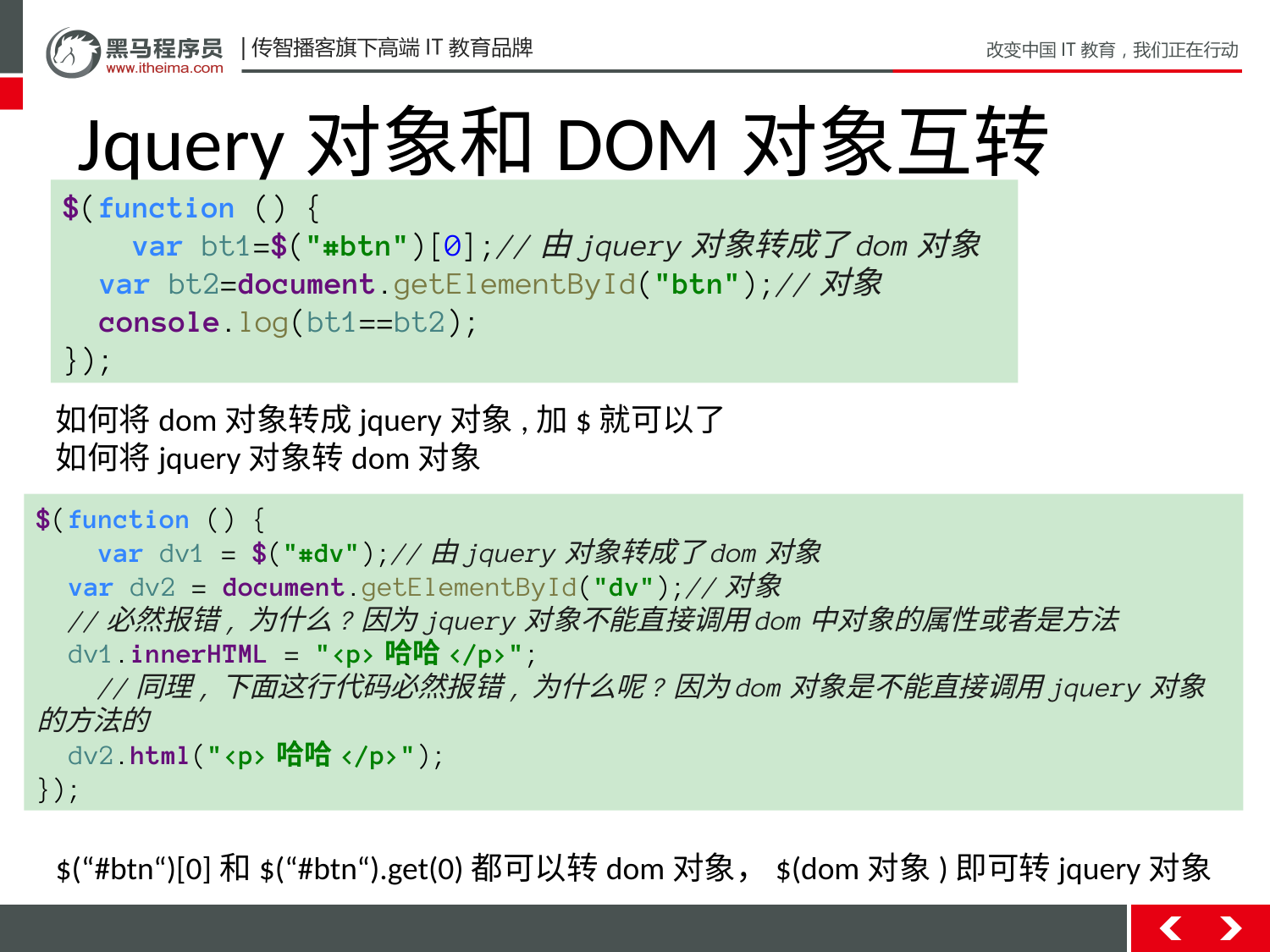

Jquery对象和DOM对象互转
$(function () {
    var bt1=$("#btn")[0];//由jquery对象转成了dom对象
    var bt2=document.getElementById("btn");//对象
    console.log(bt1==bt2);
});
如何将dom对象转成jquery对象,加$就可以了
如何将jquery对象转dom对象
$(function () {
    var dv1 = $("#dv");//由jquery对象转成了dom对象
    var dv2 = document.getElementById("dv");//对象
    //必然报错,为什么?因为jquery对象不能直接调用dom中对象的属性或者是方法
    dv1.innerHTML = "<p>哈哈</p>";
    //同理,下面这行代码必然报错,为什么呢?因为dom对象是不能直接调用jquery对象的方法的
    dv2.html("<p>哈哈</p>");
});
$(“#btn“)[0]和$(“#btn“).get(0)都可以转dom对象，$(dom对象)即可转jquery对象